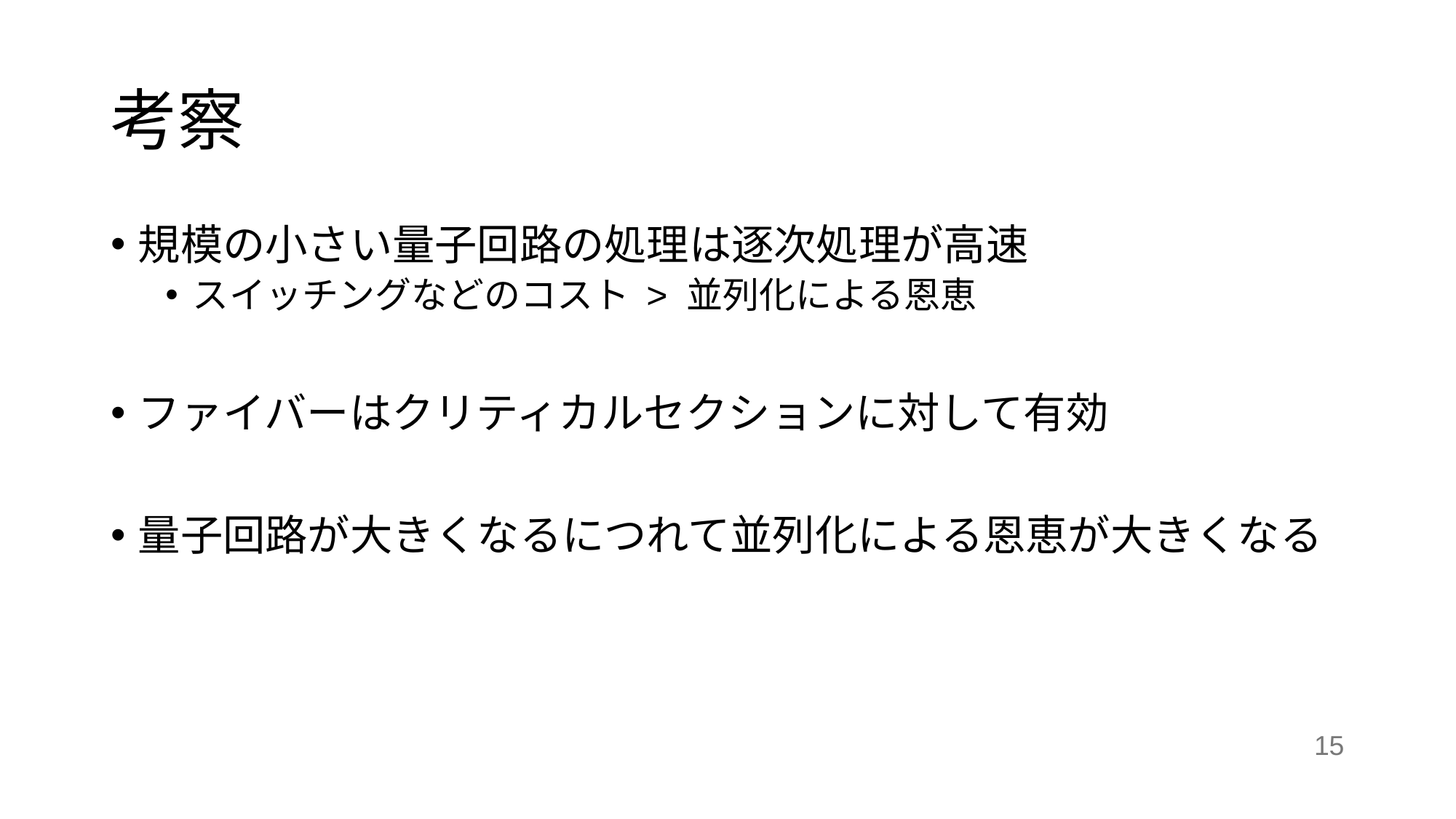

# 考察
規模の小さい量子回路の処理は逐次処理が高速
スイッチングなどのコスト > 並列化による恩恵

ファイバーはクリティカルセクションに対して有効

量子回路が大きくなるにつれて並列化による恩恵が大きくなる
15